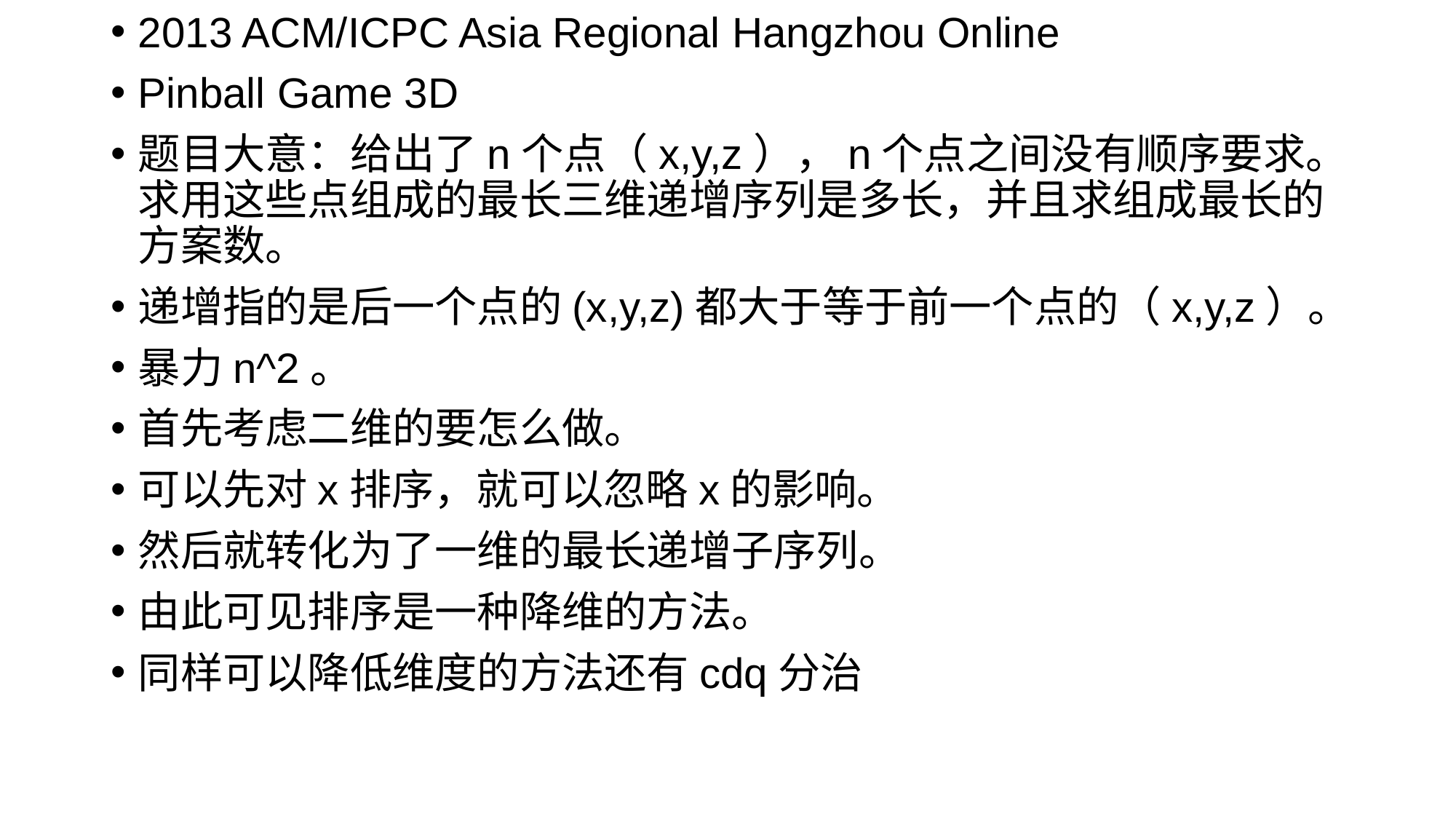

2013 ACM/ICPC Asia Regional Hangzhou Online
Pinball Game 3D
题目大意：给出了n个点（x,y,z），n个点之间没有顺序要求。求用这些点组成的最长三维递增序列是多长，并且求组成最长的方案数。
递增指的是后一个点的(x,y,z)都大于等于前一个点的（x,y,z）。
暴力n^2。
首先考虑二维的要怎么做。
可以先对x排序，就可以忽略x的影响。
然后就转化为了一维的最长递增子序列。
由此可见排序是一种降维的方法。
同样可以降低维度的方法还有cdq分治